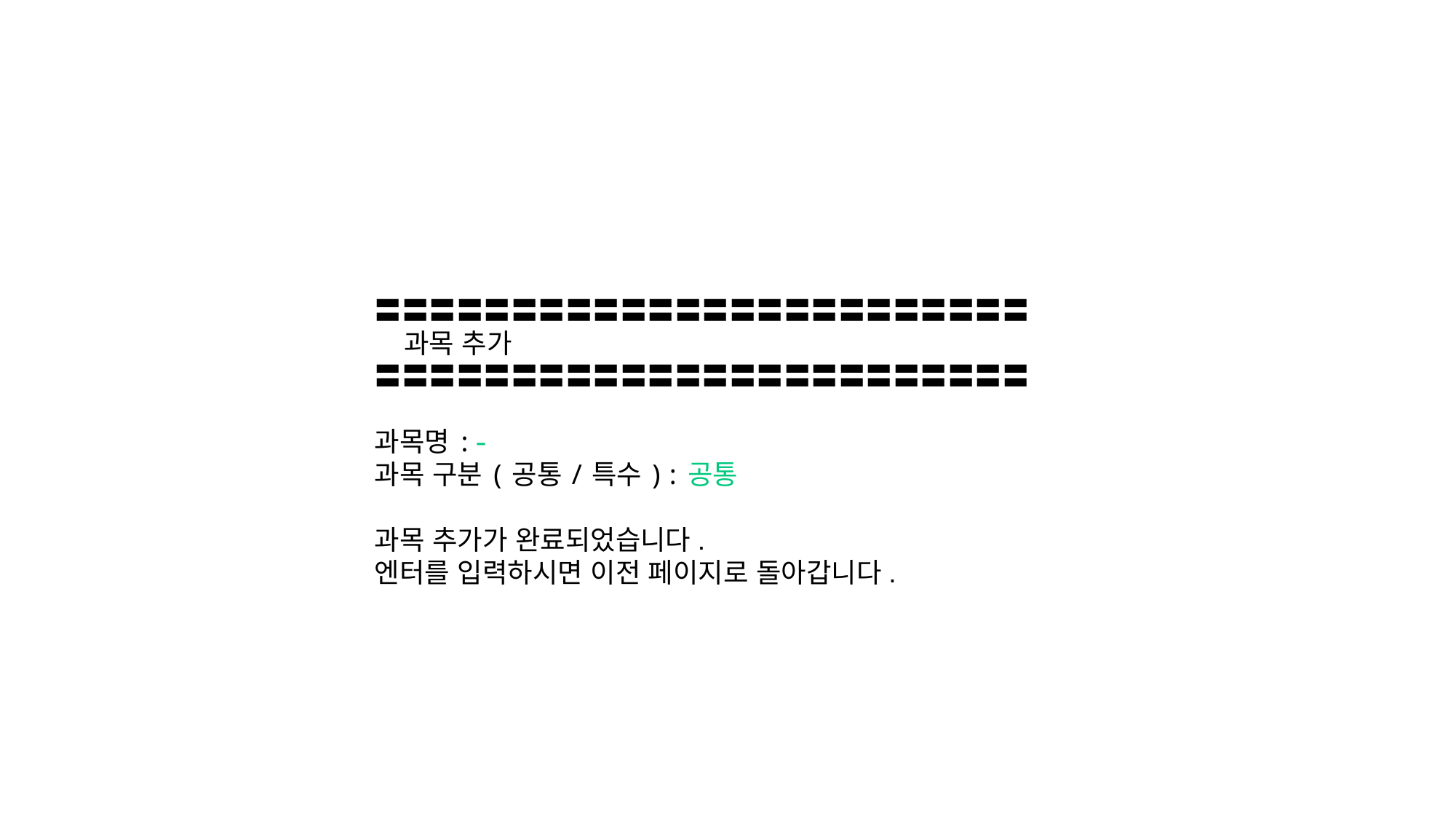

〓〓〓〓〓〓〓〓〓〓〓〓〓〓〓〓〓〓〓〓〓〓〓〓
   과목 추가
〓〓〓〓〓〓〓〓〓〓〓〓〓〓〓〓〓〓〓〓〓〓〓〓

과목명:-
과목 구분(공통/특수):공통

과목 추가가 완료되었습니다.
엔터를 입력하시면 이전 페이지로 돌아갑니다.